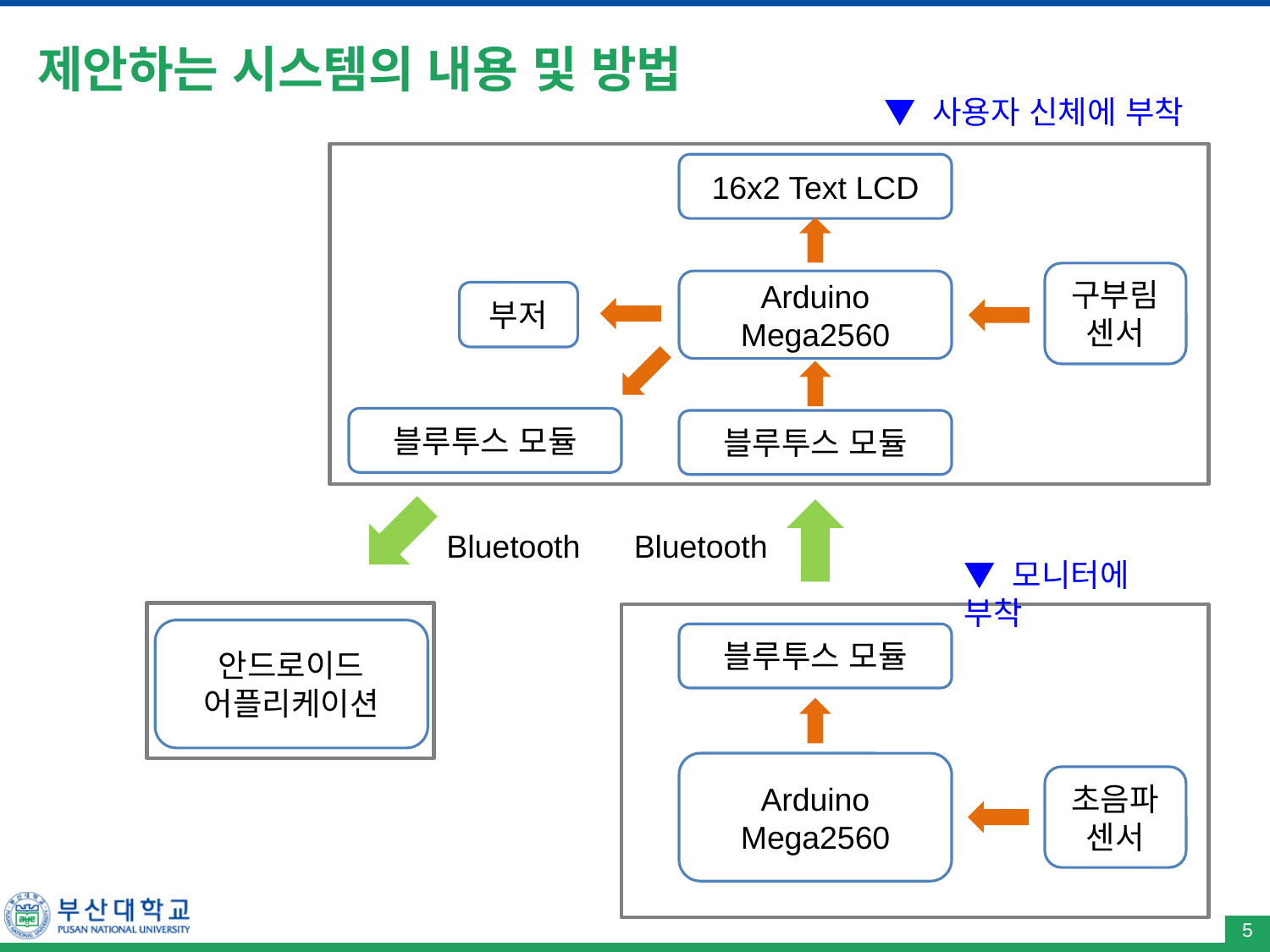

# 제안하는 시스템의 내용 및 방법
▼ 사용자 신체에 부착

16x2 Text LCD

구부림
센서
Arduino
Mega2560
부저

블루투스 모듈
블루투스 모듈

Bluetooth
Bluetooth
▼ 모니터에 부착

안드로이드
어플리케이션
블루투스 모듈

Arduino
Mega2560
초음파
센서

5